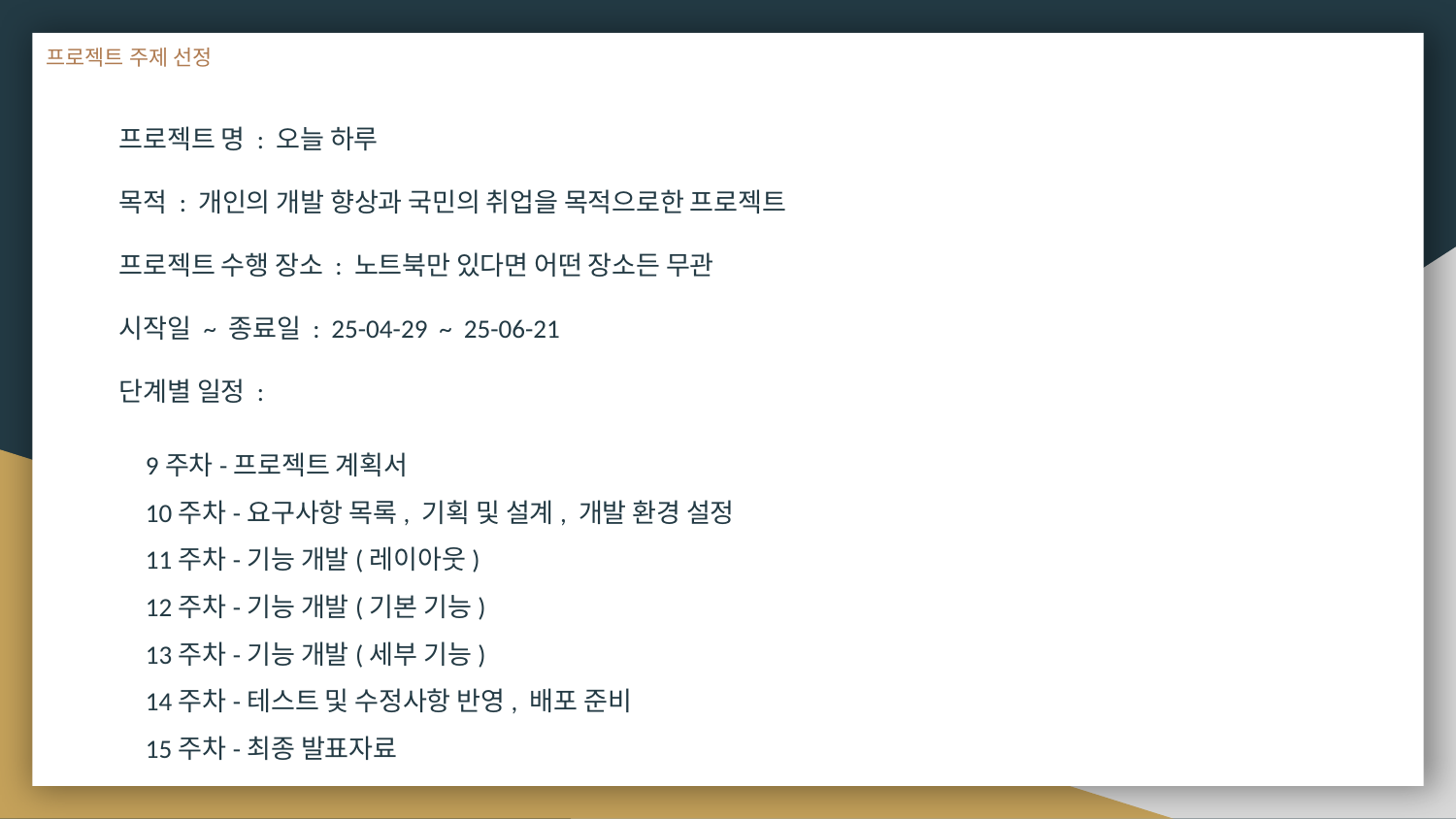

# 프로젝트 주제 선정
프로젝트 명 : 오늘 하루

목적 : 개인의 개발 향상과 국민의 취업을 목적으로한 프로젝트

프로젝트 수행 장소 : 노트북만 있다면 어떤 장소든 무관

시작일 ~ 종료일 :  25-04-29  ~  25-06-21

단계별 일정 :
9주차-프로젝트 계획서
10주차-요구사항 목록, 기획 및 설계, 개발 환경 설정
11주차-기능 개발(레이아웃)
12주차-기능 개발(기본 기능)
13주차-기능 개발(세부 기능)
14주차-테스트 및 수정사항 반영, 배포 준비
15주차-최종 발표자료